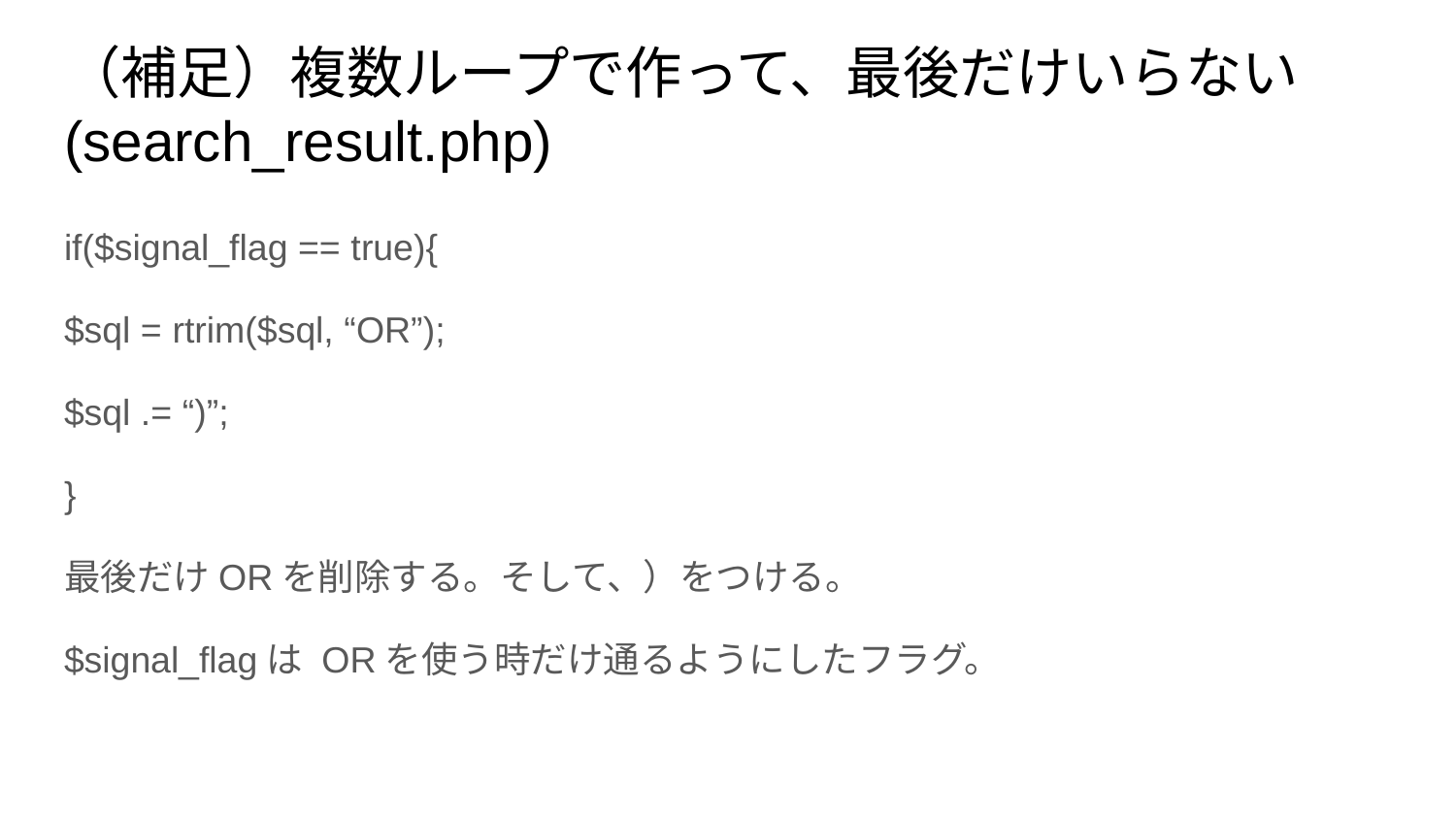

# （補足）複数ループで作って、最後だけいらない
(search_result.php)
if($signal_flag == true){
$sql = rtrim($sql, “OR”);
$sql .= “)”;
}
最後だけORを削除する。そして、）をつける。
$signal_flagは ORを使う時だけ通るようにしたフラグ。